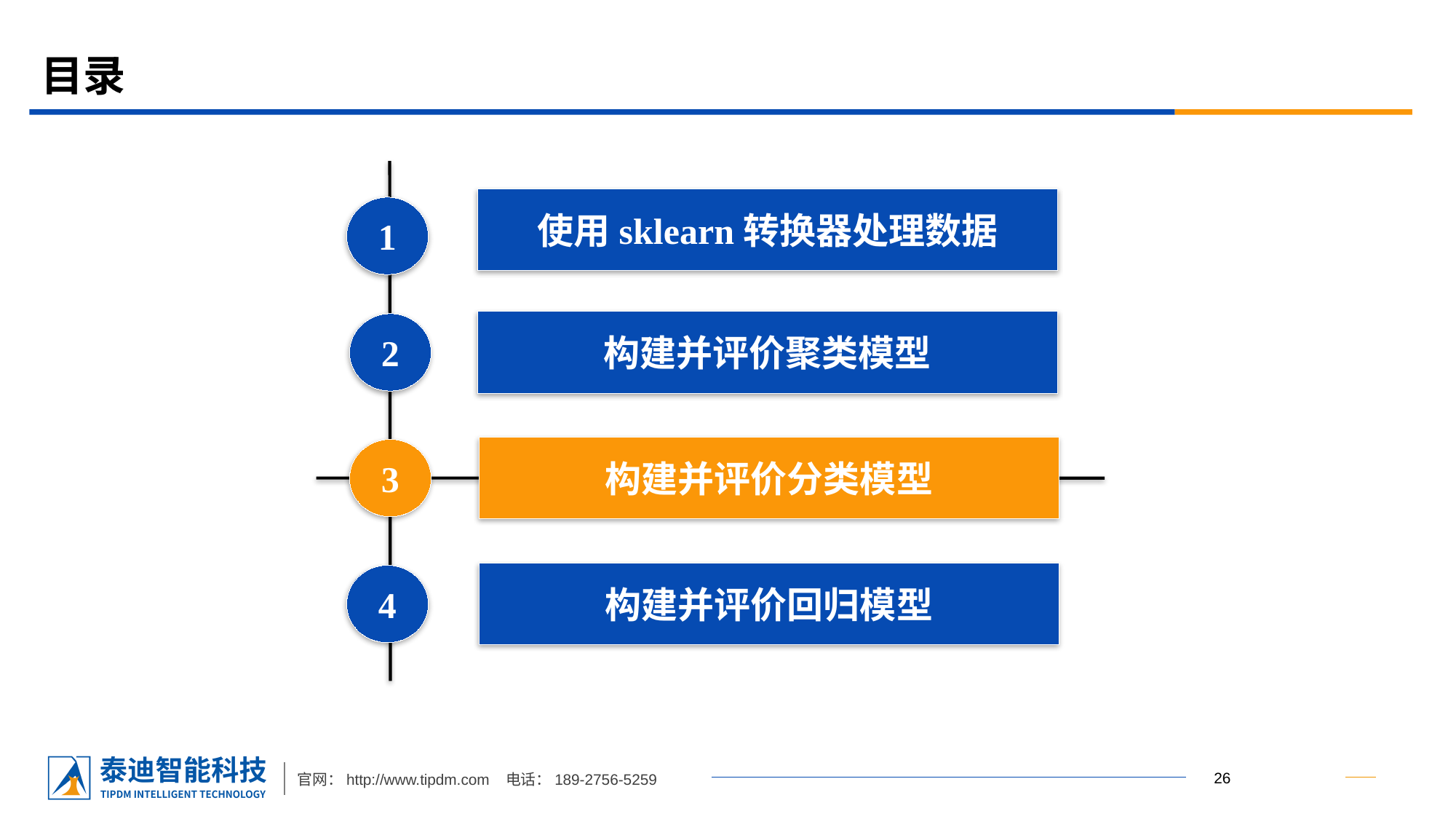

# 目录
使用sklearn转换器处理数据
1
构建并评价聚类模型
2
构建并评价分类模型
3

构建并评价回归模型
4